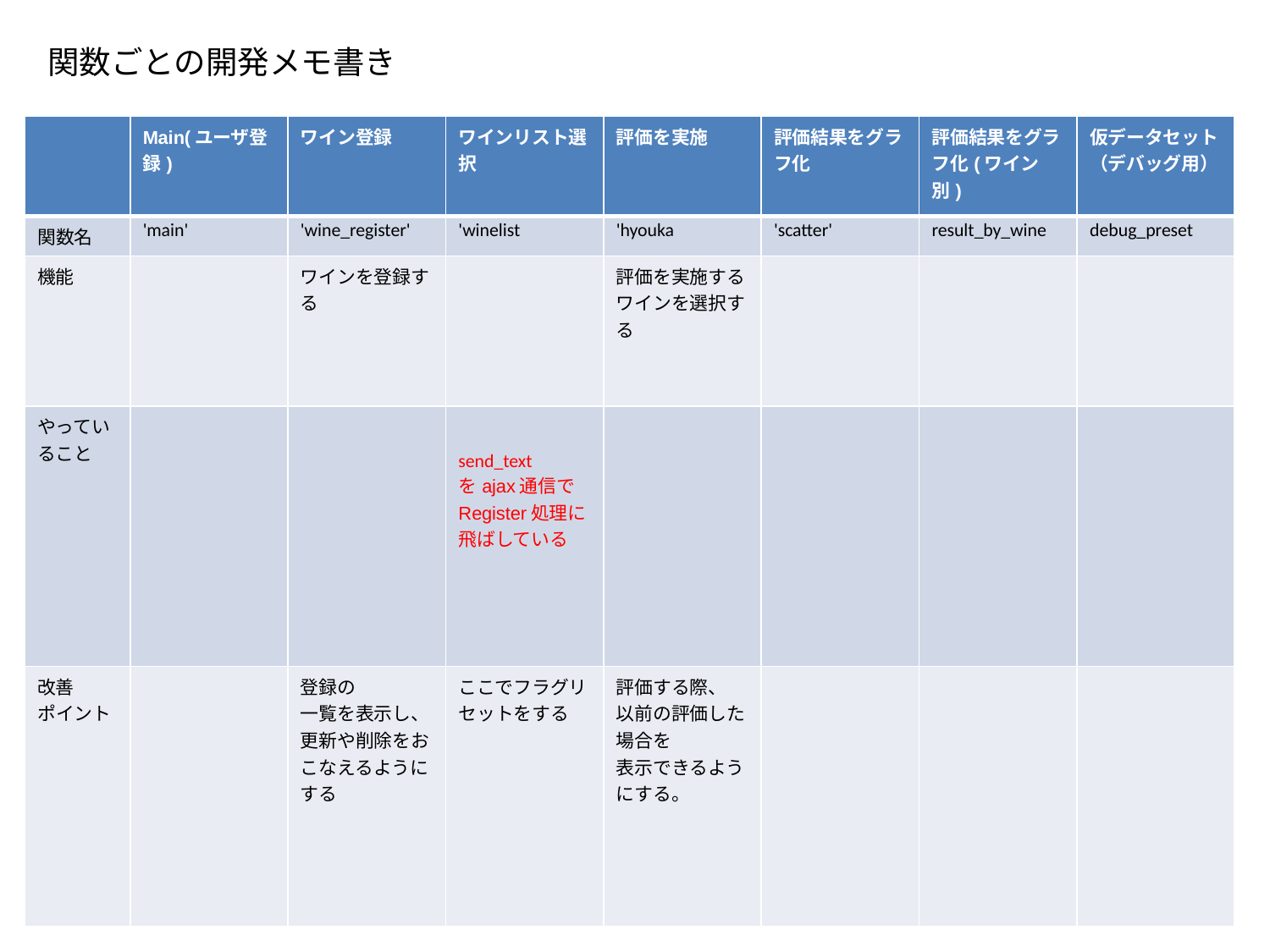

関数ごとの開発メモ書き
|  | Main(ユーザ登録) | ワイン登録 | ワインリスト選択 | 評価を実施 | 評価結果をグラフ化 | 評価結果をグラフ化(ワイン別) | 仮データセット（デバッグ用） |
| --- | --- | --- | --- | --- | --- | --- | --- |
| 関数名 | 'main' | 'wine\_register' | 'winelist | 'hyouka | 'scatter' | result\_by\_wine | debug\_preset |
| 機能 |  | ワインを登録する |  | 評価を実施する ワインを選択する |  |  |  |
| やっていること |  |  | send\_text をajax通信で Register処理に飛ばしている |  |  |  |  |
| 改善 ポイント |  | 登録の 一覧を表示し、 更新や削除をおこなえるようにする | ここでフラグリセットをする | 評価する際、 以前の評価した場合を 表示できるようにする。 |  |  |  |
   <a class="navbar-brand" href="{{ url_for('main') }}">Main(ユーザ登録)</a>
            <a class="navbar-brand" href="{{ url_for('wine_register') }}">ワイン登録</a>
            <a class="navbar-brand" href="{{ url_for('winelist') }}">ワインリスト選択</a>
            <a class="navbar-brand" href="{{ url_for('hyouka') }}">評価を実施</a>
            <a class="navbar-brand" href="{{ url_for('scatter') }}">評価結果をグラフ化</a>
            <a class="navbar-brand" href="{{ url_for('result_by_wine') }}">評価結果をグラフ化(ワイン別)</a>
            <a class="navbar-brand" href="{{ url_for('debug_resetall') }}">全データリセット</a>
            <a class="navbar-brand" href="{{ url_for('debug_preset') }}">仮データセット（デバッグ用）</a>